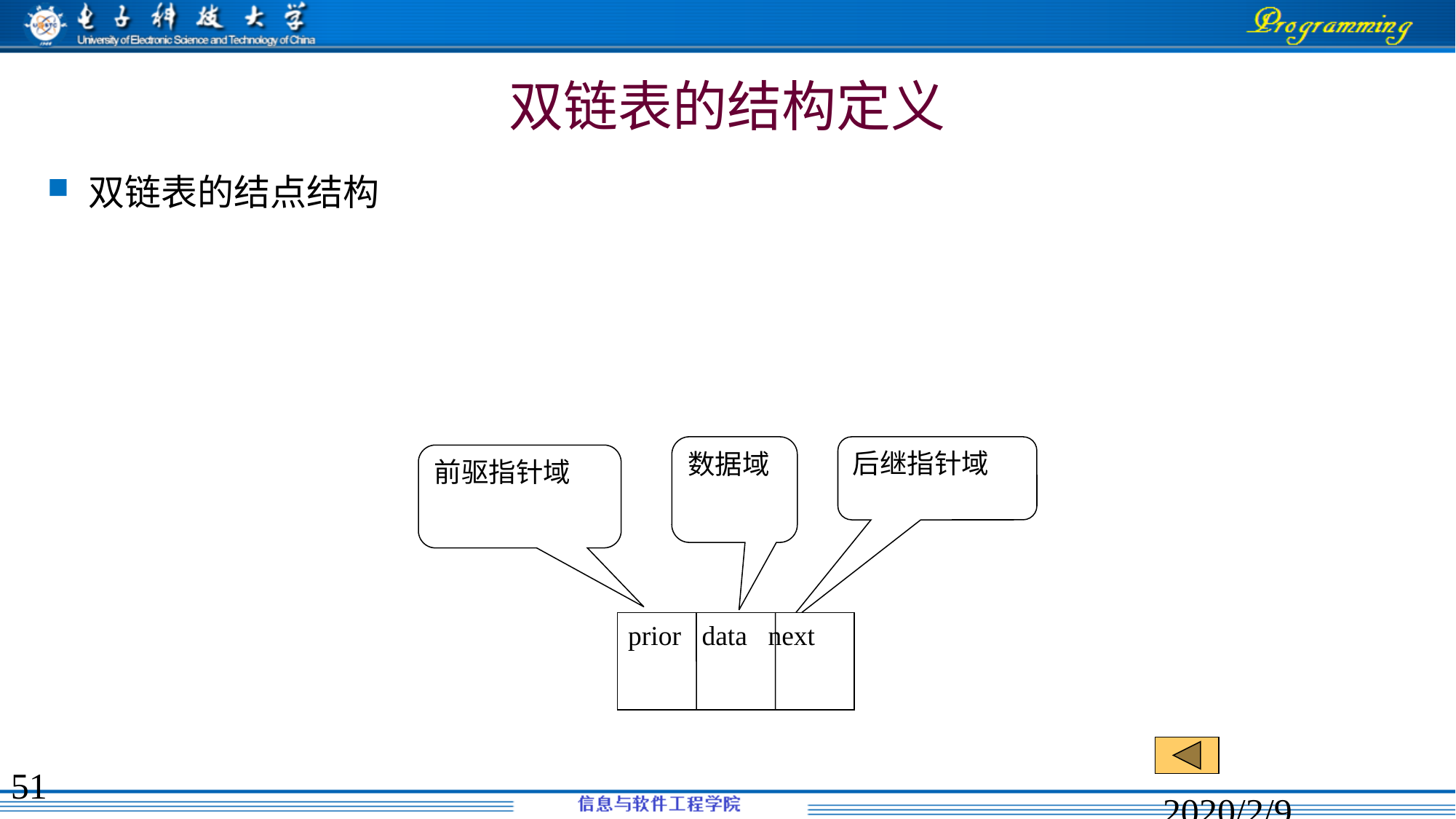

# 双链表的结构定义
双链表的结点结构

数据域
后继指针域
前驱指针域
prior   data   next

51
2020/2/9